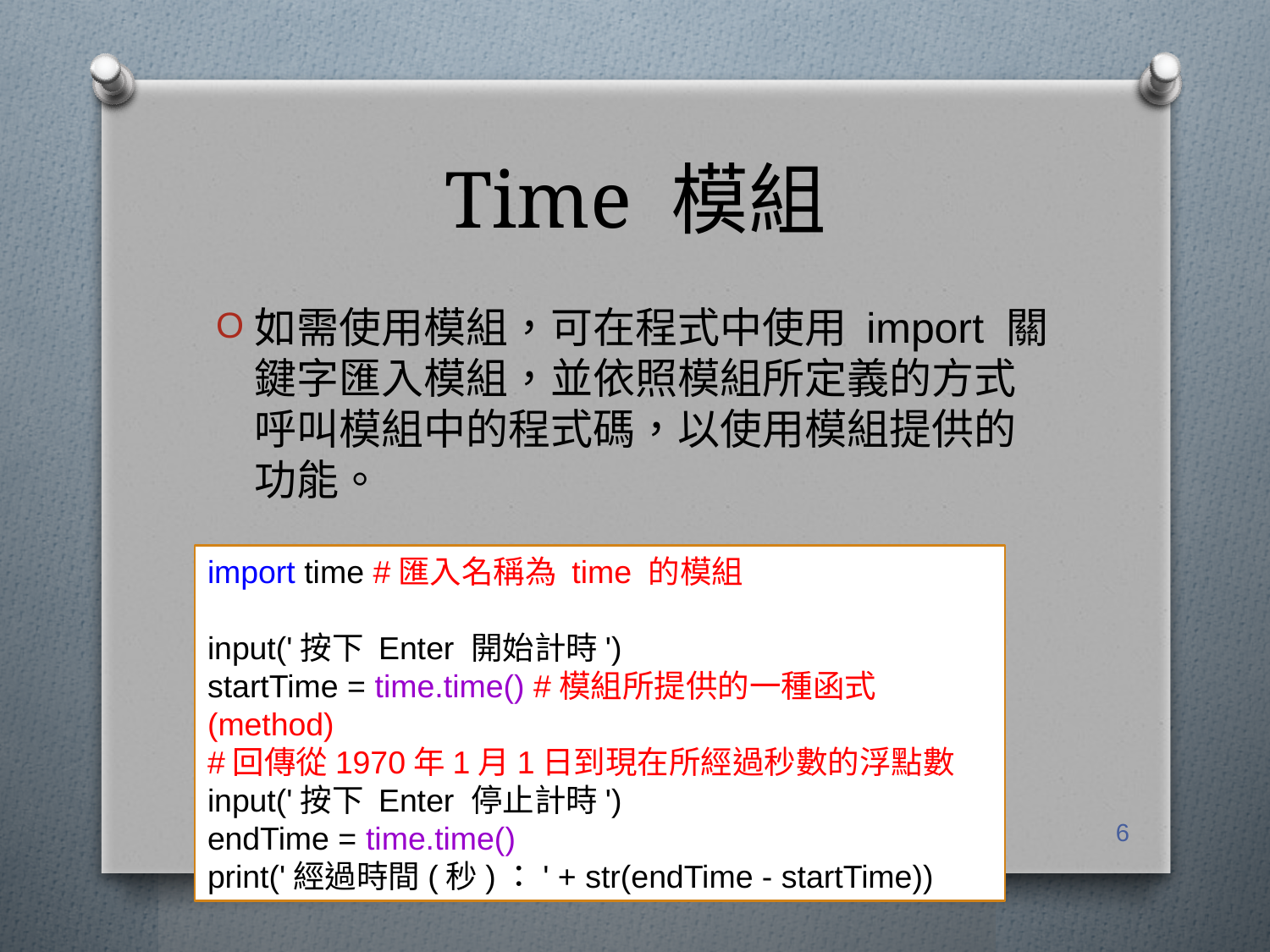

# Time 模組
如需使用模組，可在程式中使用 import 關鍵字匯入模組，並依照模組所定義的方式呼叫模組中的程式碼，以使用模組提供的功能。
import time #匯入名稱為 time 的模組

input('按下 Enter 開始計時')
startTime = time.time() #模組所提供的一種函式(method)
#回傳從1970年1月1日到現在所經過秒數的浮點數
input('按下 Enter 停止計時')
endTime = time.time()
print('經過時間(秒)：' + str(endTime - startTime))
6